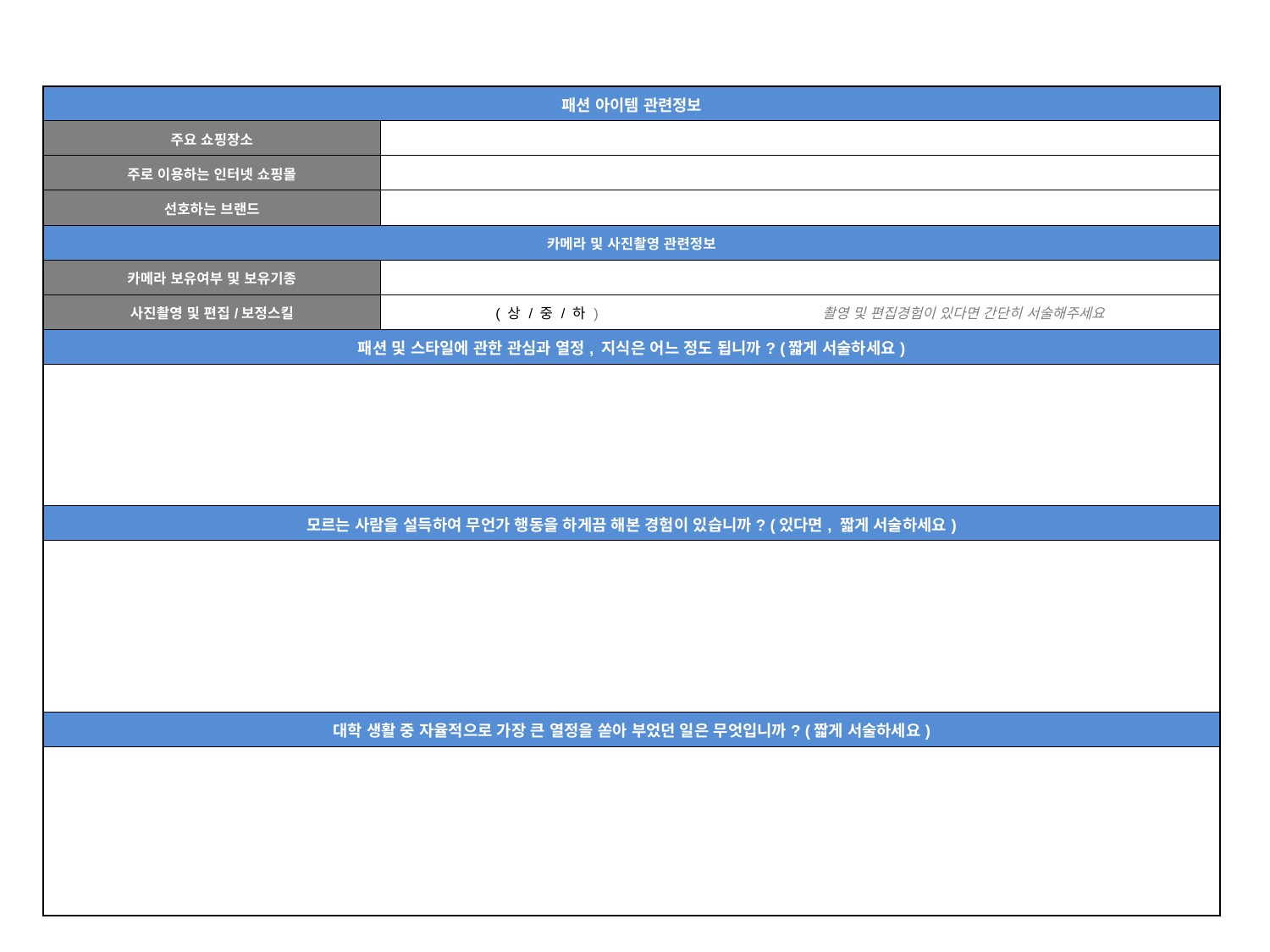

| 패션 아이템 관련정보 |  |
| --- | --- |
| 주요 쇼핑장소 |  |
| 주로 이용하는 인터넷 쇼핑몰 |  |
| 선호하는 브랜드 |  |
| 카메라 및 사진촬영 관련정보 |  |
| 카메라 보유여부 및 보유기종 |  |
| 사진촬영 및 편집/보정스킬 | ( 상 / 중 / 하 ) 촬영 및 편집경험이 있다면 간단히 서술해주세요 |
| 패션 및 스타일에 관한 관심과 열정, 지식은 어느 정도 됩니까? (짧게 서술하세요) |  |
|  |  |
| 모르는 사람을 설득하여 무언가 행동을 하게끔 해본 경험이 있습니까? (있다면, 짧게 서술하세요) |  |
|  |  |
| 대학 생활 중 자율적으로 가장 큰 열정을 쏟아 부었던 일은 무엇입니까? (짧게 서술하세요) |  |
|  |  |